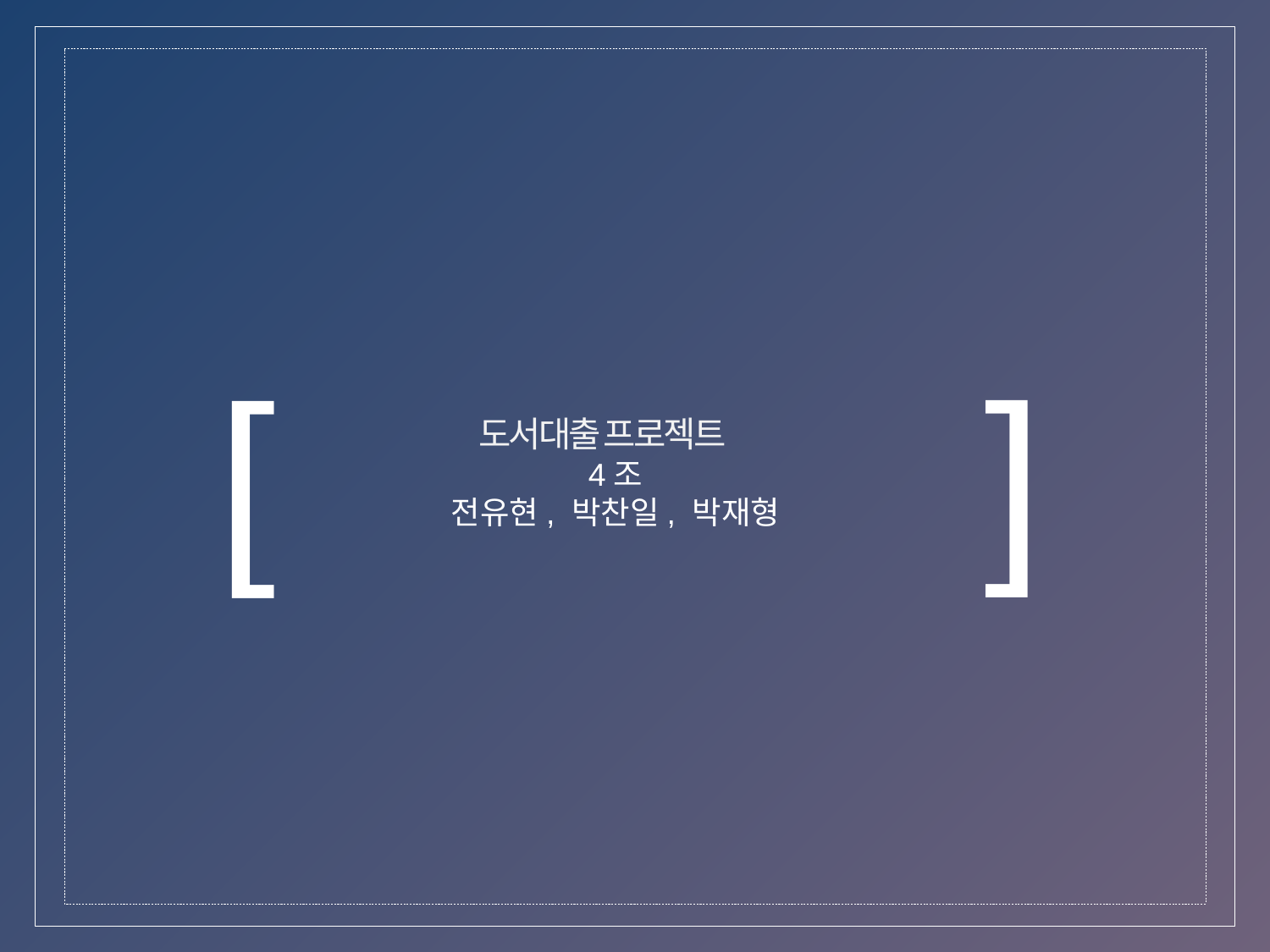

]
[
도서대출 프로젝트
4조
전유현, 박찬일, 박재형